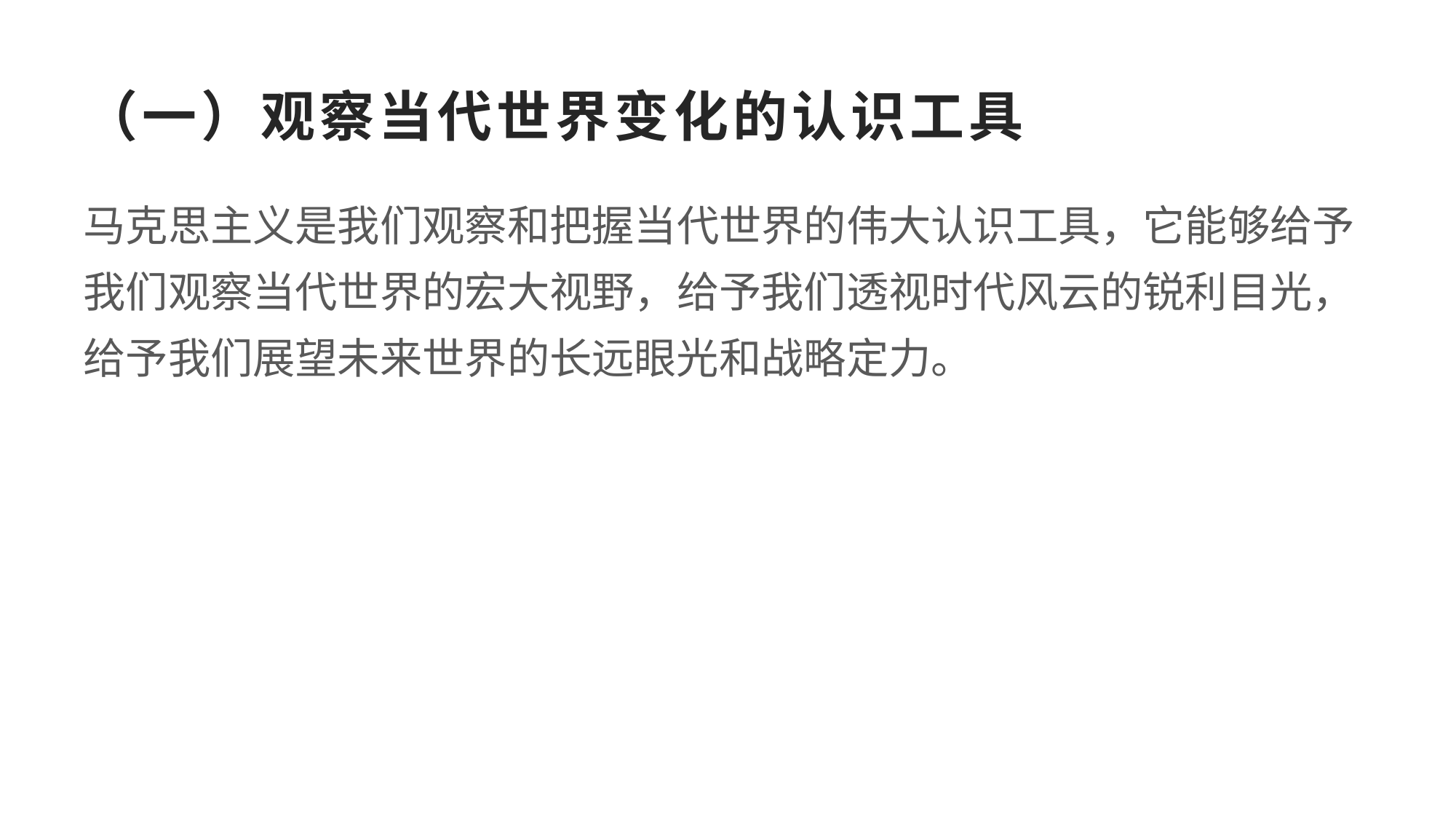

# （一）观察当代世界变化的认识工具
马克思主义是我们观察和把握当代世界的伟大认识工具，它能够给予我们观察当代世界的宏大视野，给予我们透视时代风云的锐利目光，给予我们展望未来世界的长远眼光和战略定力。